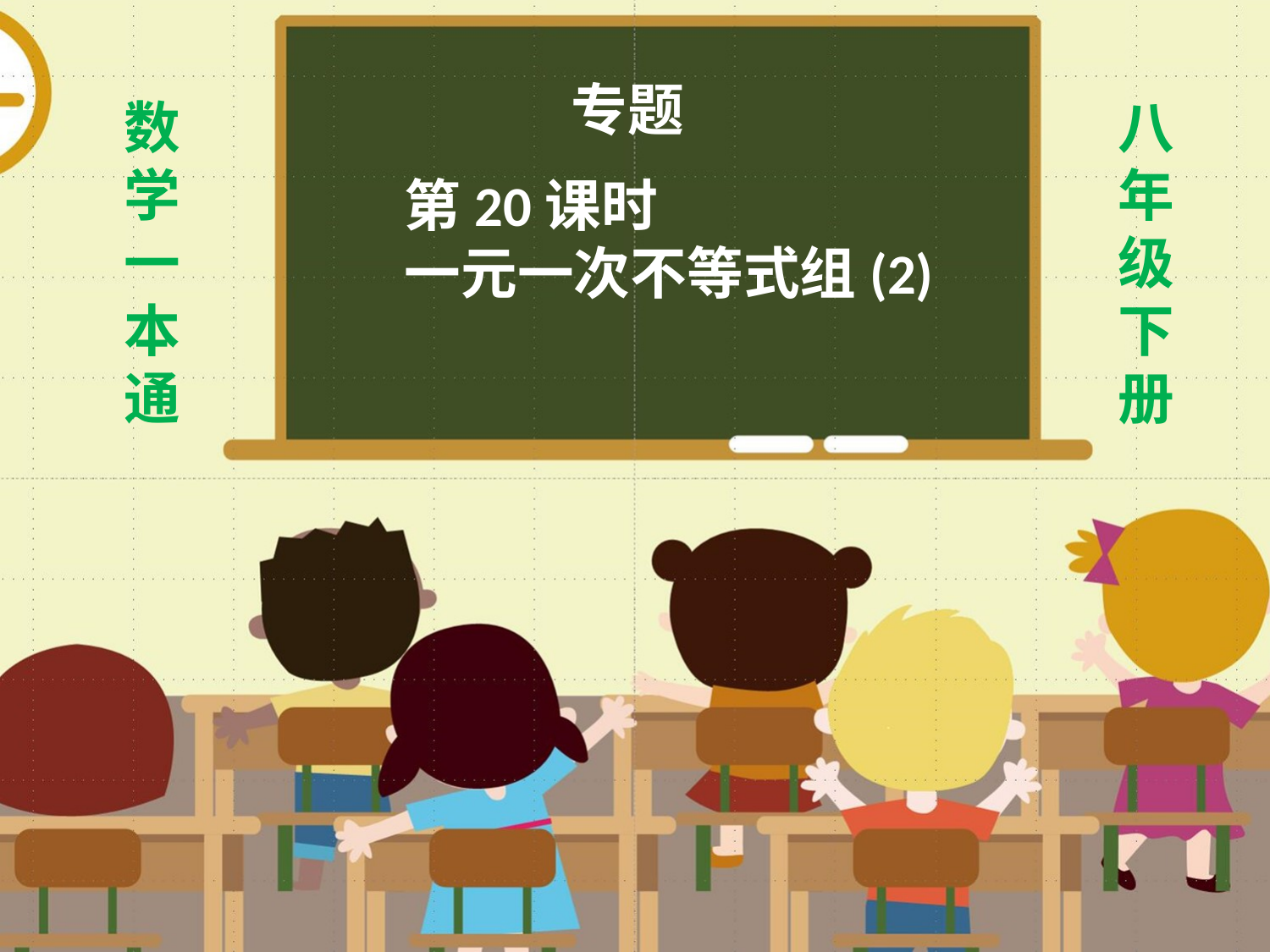

专题
数
学
一
本
通
八年级下册
第20课时
一元一次不等式组(2)